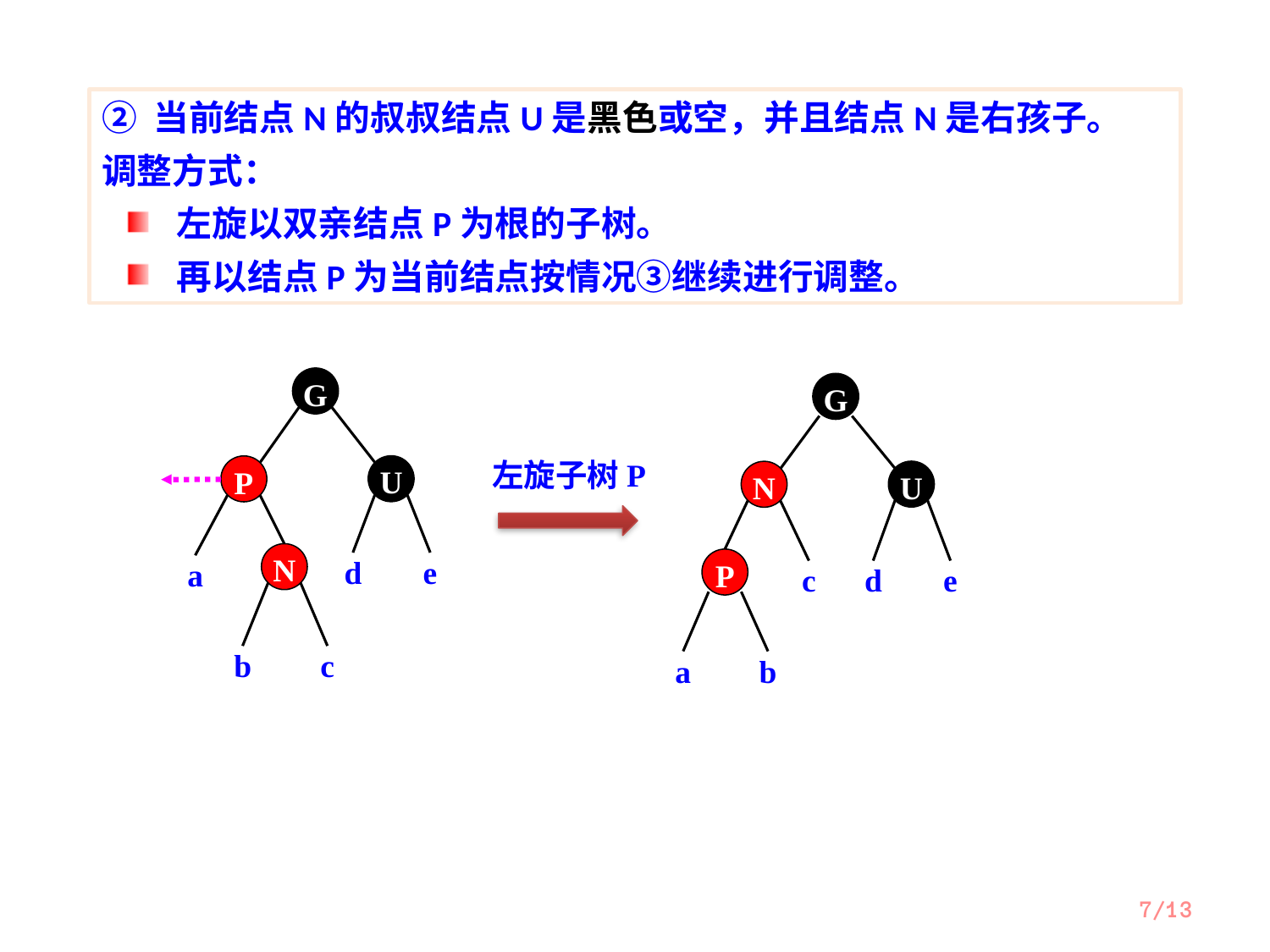

② 当前结点N的叔叔结点U是黑色或空，并且结点N是右孩子。
调整方式：
左旋以双亲结点P为根的子树。
再以结点P为当前结点按情况③继续进行调整。
G
G

左旋子树P
U
P
U
N

N
P
d
e
a
c
d
e

b
c
a
b
7/13